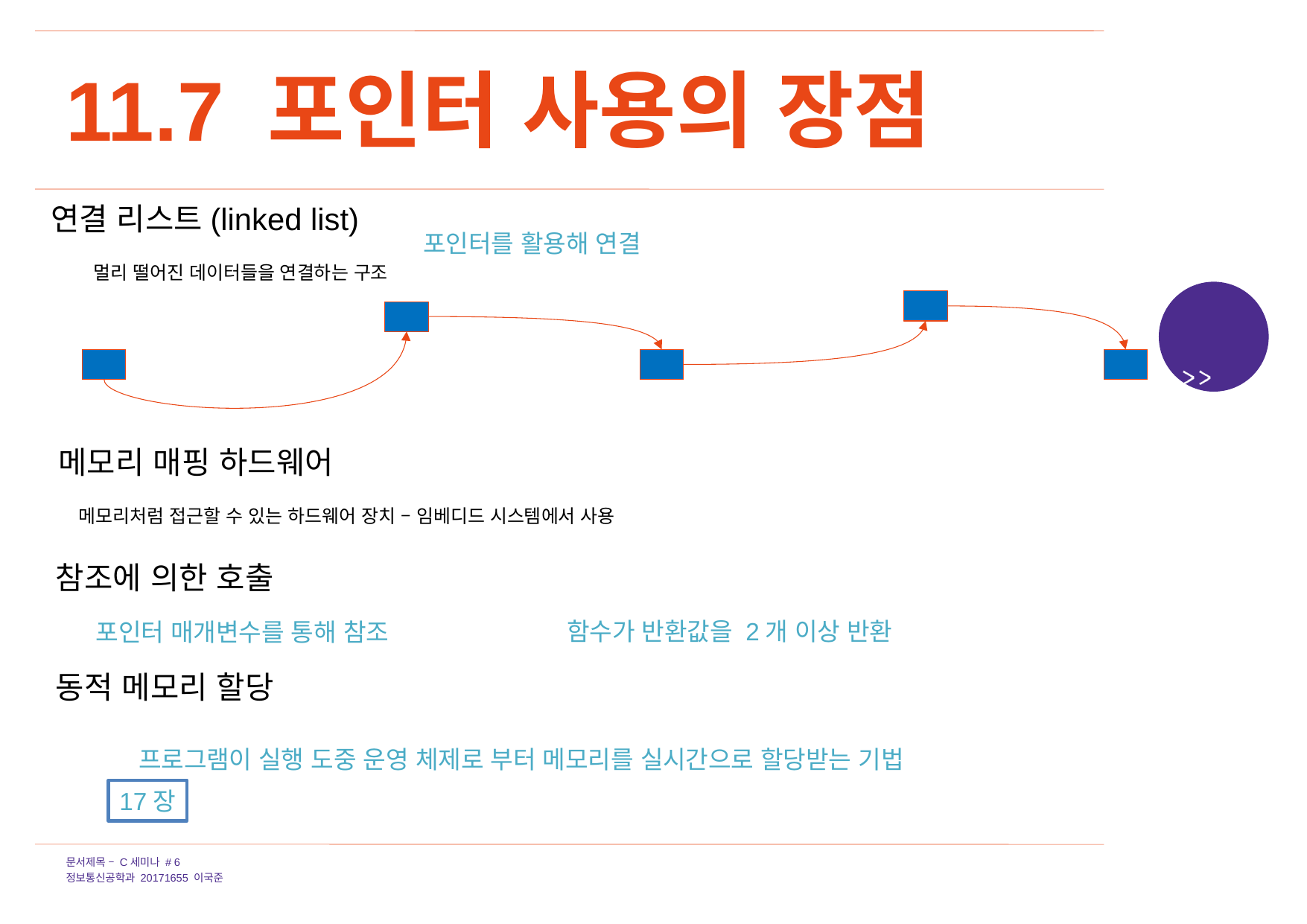

11.7 포인터 사용의 장점
연결 리스트(linked list)
포인터를 활용해 연결
멀리 떨어진 데이터들을 연결하는 구조

메모리 매핑 하드웨어
메모리처럼 접근할 수 있는 하드웨어 장치 – 임베디드 시스템에서 사용
참조에 의한 호출
함수가 반환값을 2개 이상 반환
포인터 매개변수를 통해 참조
동적 메모리 할당
프로그램이 실행 도중 운영 체제로 부터 메모리를 실시간으로 할당받는 기법
17장
문서제목 – C세미나 # 6
정보통신공학과 20171655 이국준